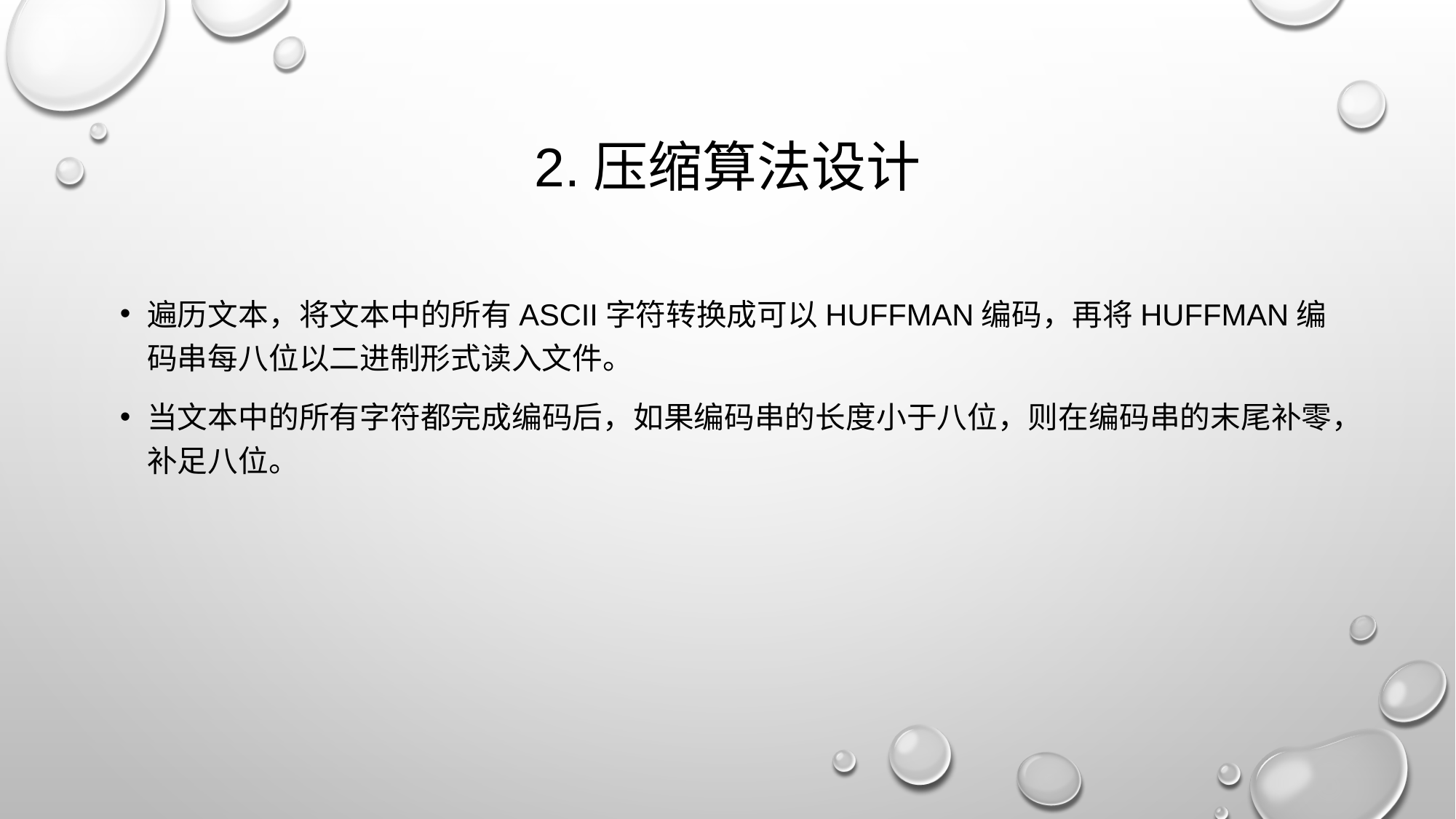

# 2.压缩算法设计
遍历文本，将文本中的所有ASCII字符转换成可以Huffman编码，再将Huffman编码串每八位以二进制形式读入文件。
当文本中的所有字符都完成编码后，如果编码串的长度小于八位，则在编码串的末尾补零，补足八位。